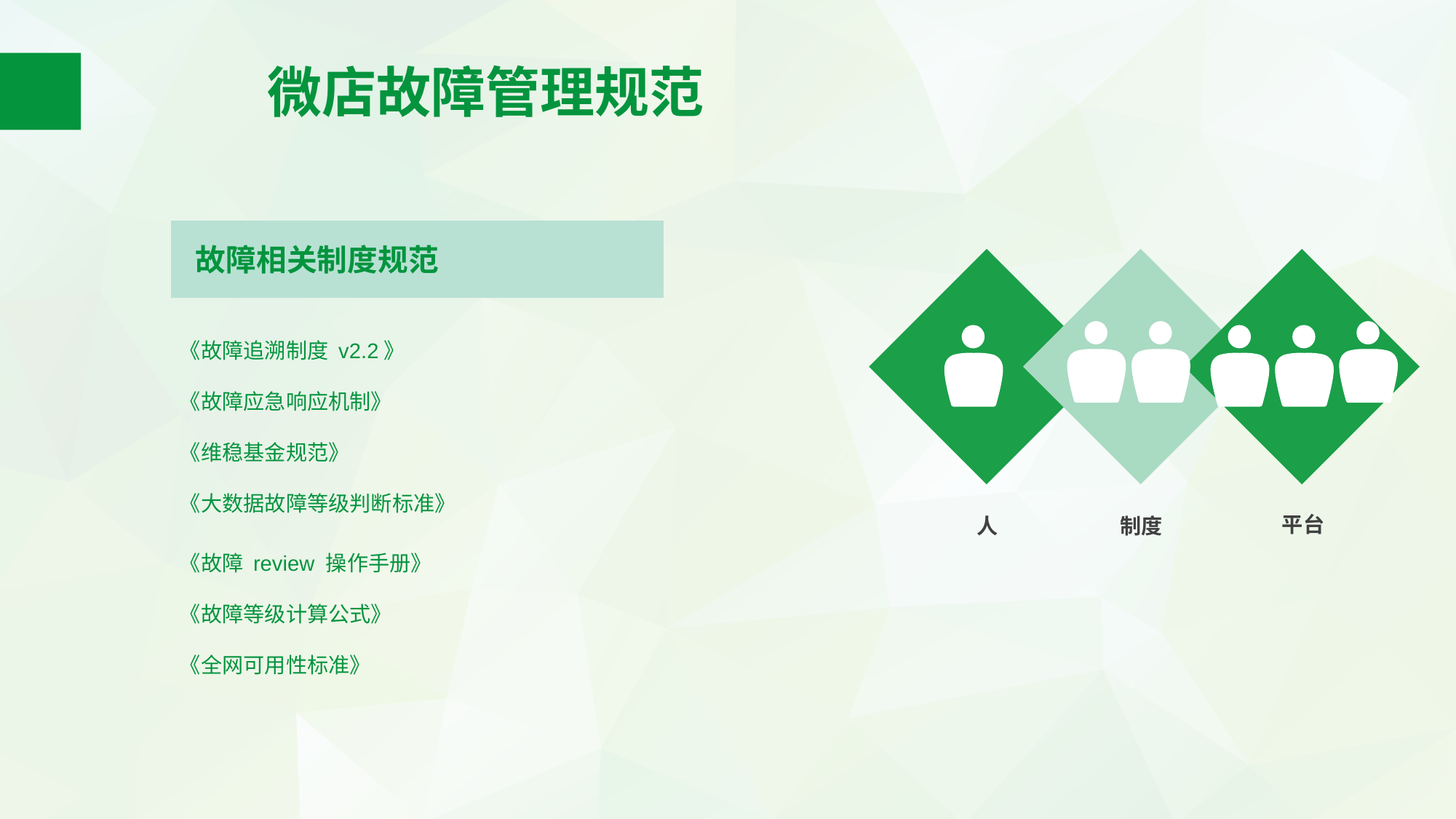

微店故障管理规范

故障相关制度规范

《故障追溯制度 v2.2》

《故障应急响应机制》

《维稳基金规范》

《大数据故障等级判断标准》
平台
人
制度
《故障 review 操作手册》

《故障等级计算公式》

《全网可用性标准》